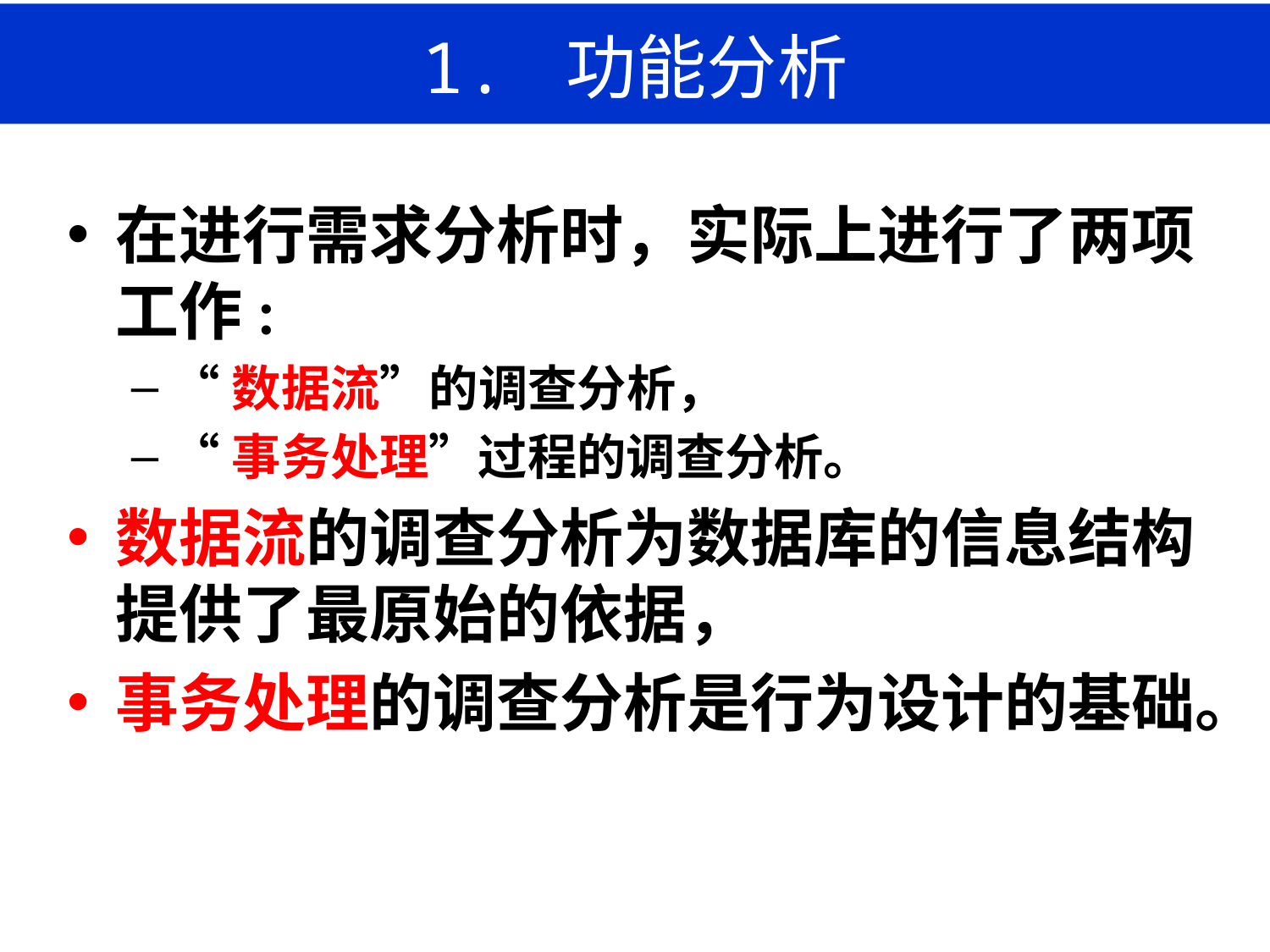

# 1. 功能分析
在进行需求分析时，实际上进行了两项工作:
“数据流”的调查分析，
“事务处理”过程的调查分析。
数据流的调查分析为数据库的信息结构提供了最原始的依据，
事务处理的调查分析是行为设计的基础。